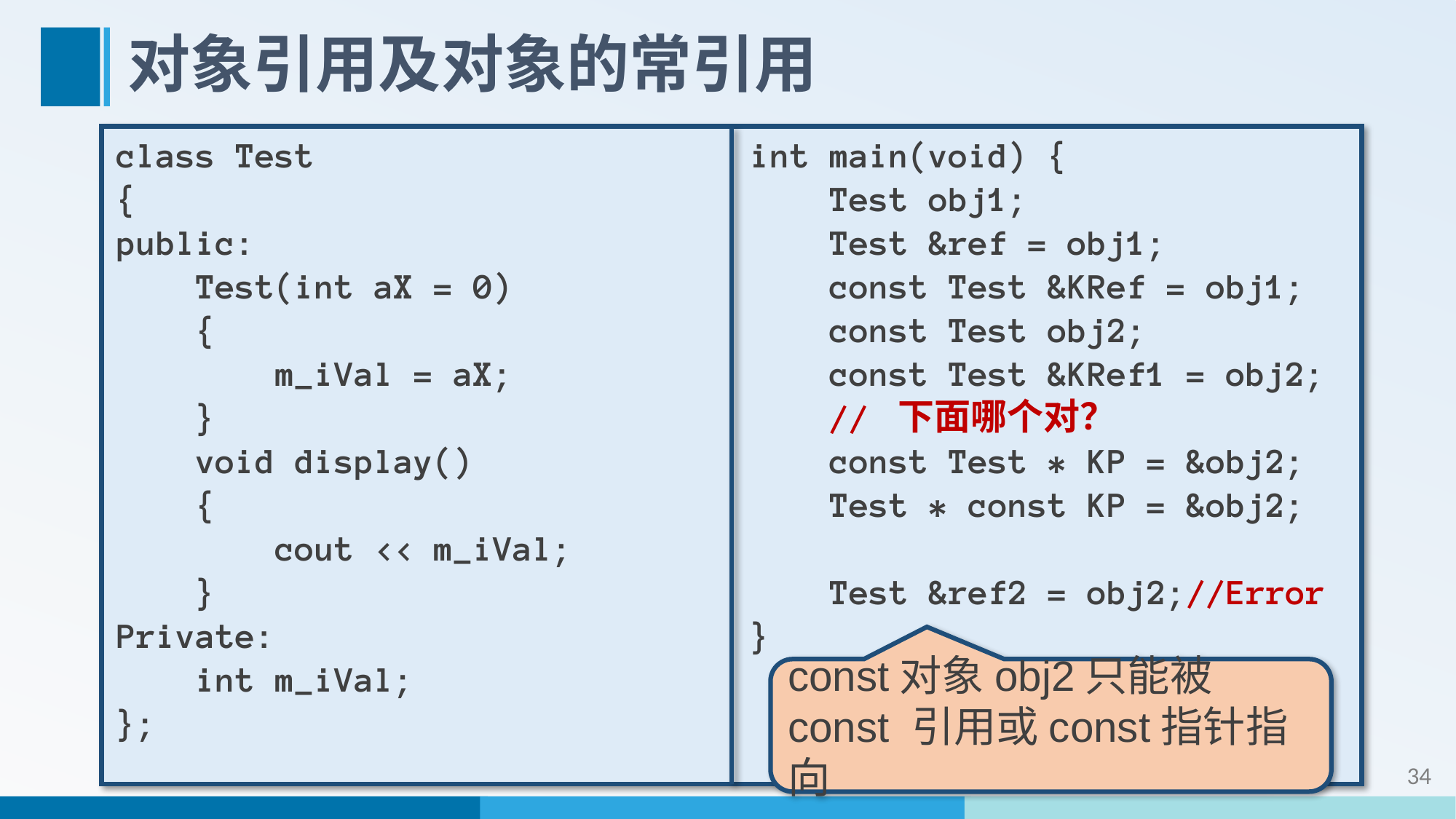

# 对象引用及对象的常引用

class Test
{
public:
    Test(int aX = 0)
    {
        m_iVal = aX;
    }
    void display()
    {
        cout << m_iVal;
    }
Private:
    int m_iVal;
};
int main(void) {
    Test obj1;
    Test &ref = obj1;
    const Test &KRef = obj1;
    const Test obj2;
    const Test &KRef1 = obj2;
    // 下面哪个对？
    const Test * KP = &obj2;
    Test * const KP = &obj2;

    Test &ref2 = obj2;//Error
}
const对象obj2只能被const 引用或const指针指向